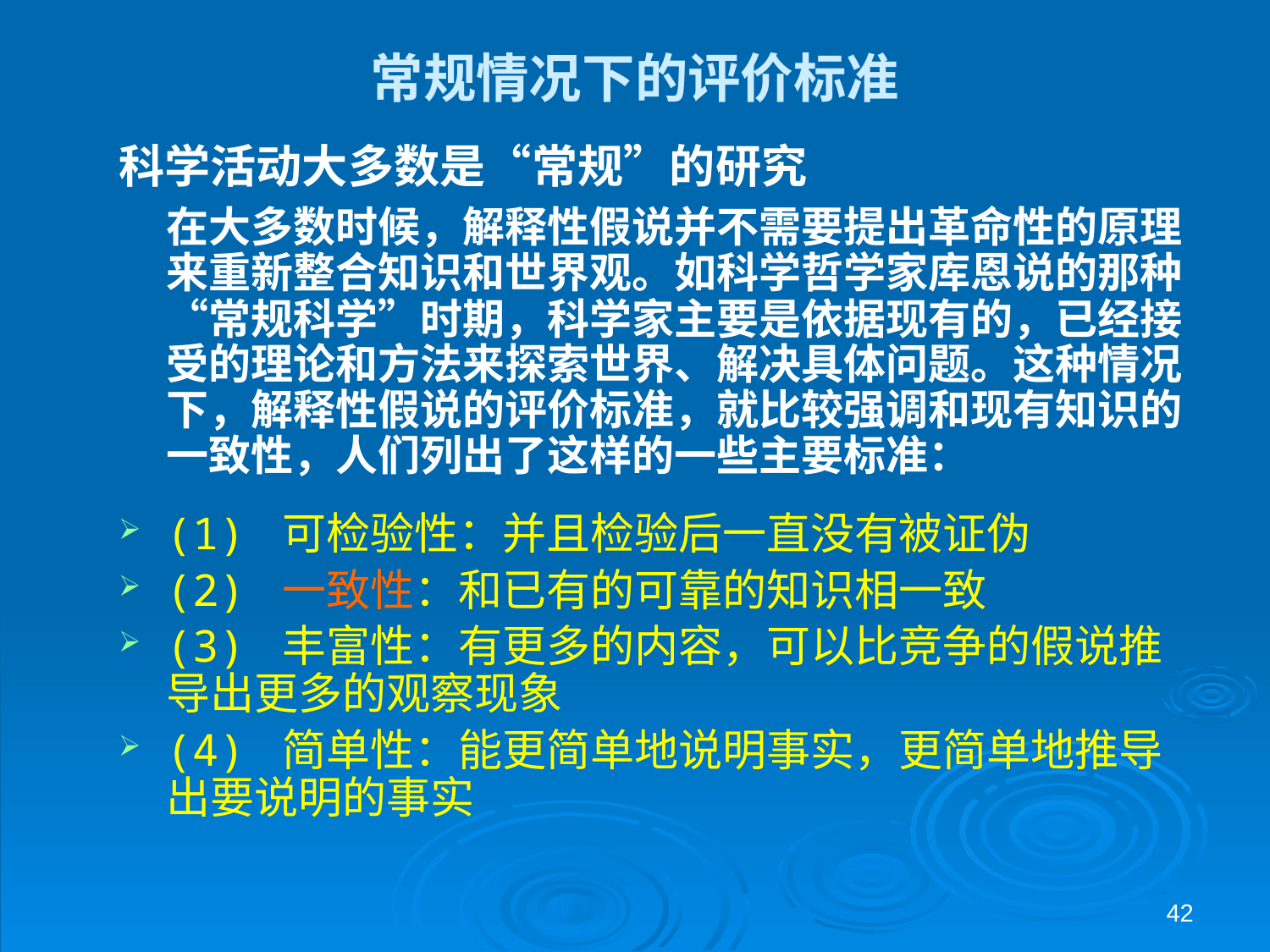

常规情况下的评价标准
科学活动大多数是“常规”的研究
	在大多数时候，解释性假说并不需要提出革命性的原理来重新整合知识和世界观。如科学哲学家库恩说的那种“常规科学”时期，科学家主要是依据现有的，已经接受的理论和方法来探索世界、解决具体问题。这种情况下，解释性假说的评价标准，就比较强调和现有知识的一致性，人们列出了这样的一些主要标准：

(1) 可检验性：并且检验后一直没有被证伪
(2) 一致性：和已有的可靠的知识相一致
(3) 丰富性：有更多的内容，可以比竞争的假说推导出更多的观察现象
(4) 简单性：能更简单地说明事实，更简单地推导出要说明的事实
42